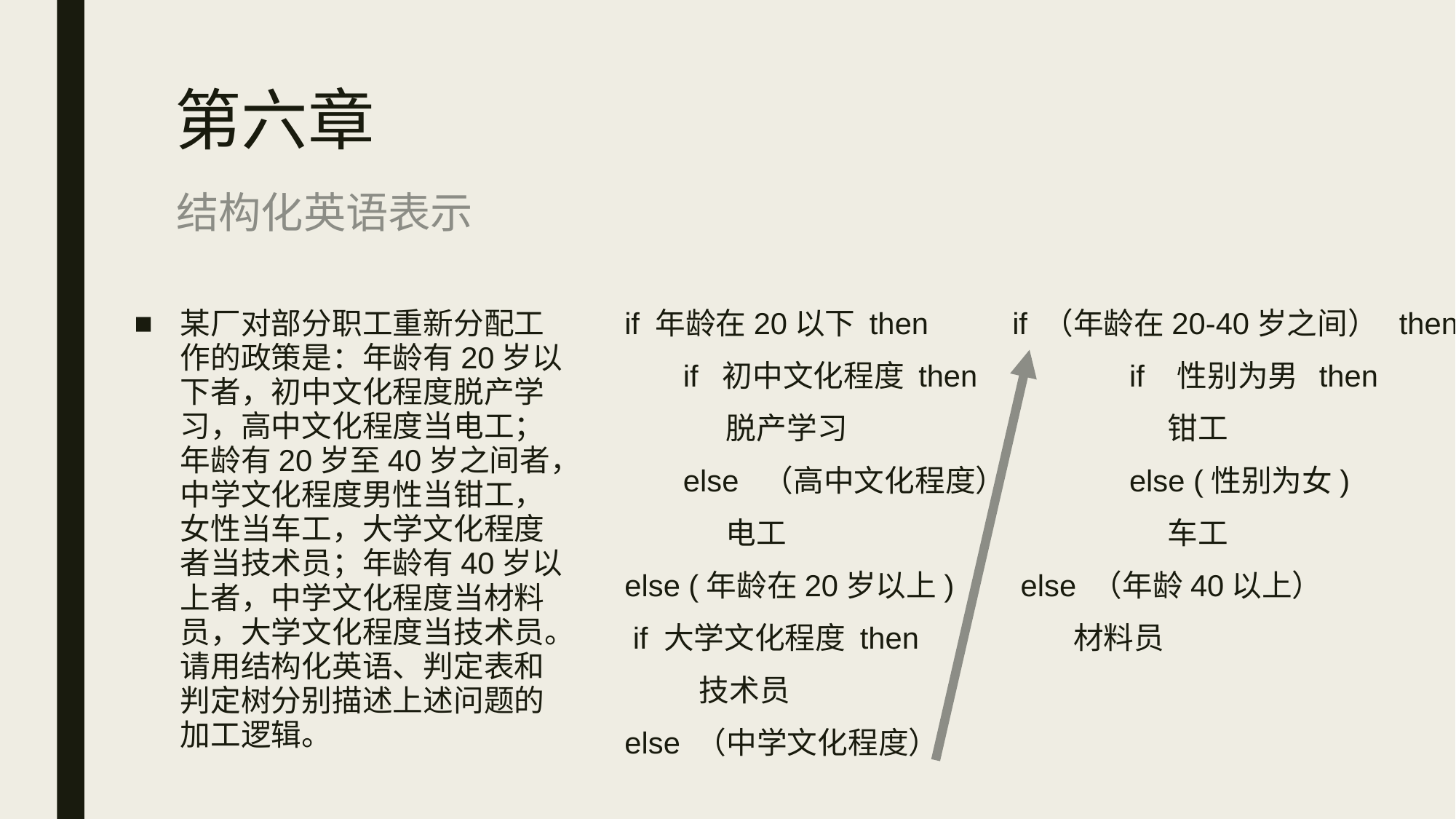

# 第六章
结构化英语表示
某厂对部分职工重新分配工作的政策是：年龄有20岁以下者，初中文化程度脱产学习，高中文化程度当电工；年龄有20岁至40岁之间者，中学文化程度男性当钳工，女性当车工，大学文化程度者当技术员；年龄有40岁以上者，中学文化程度当材料员，大学文化程度当技术员。请用结构化英语、判定表和判定树分别描述上述问题的加工逻辑。

if 年龄在20以下 then
       if  初中文化程度 then
              脱产学习
       else  （高中文化程度）
              电工
else (年龄在20岁以上)
 if 大学文化程度 then
          技术员
else （中学文化程度）
if （年龄在20-40岁之间）  then
              if   性别为男  then
                      钳工
              else (性别为女)
                      车工
 else （年龄40以上）
        材料员